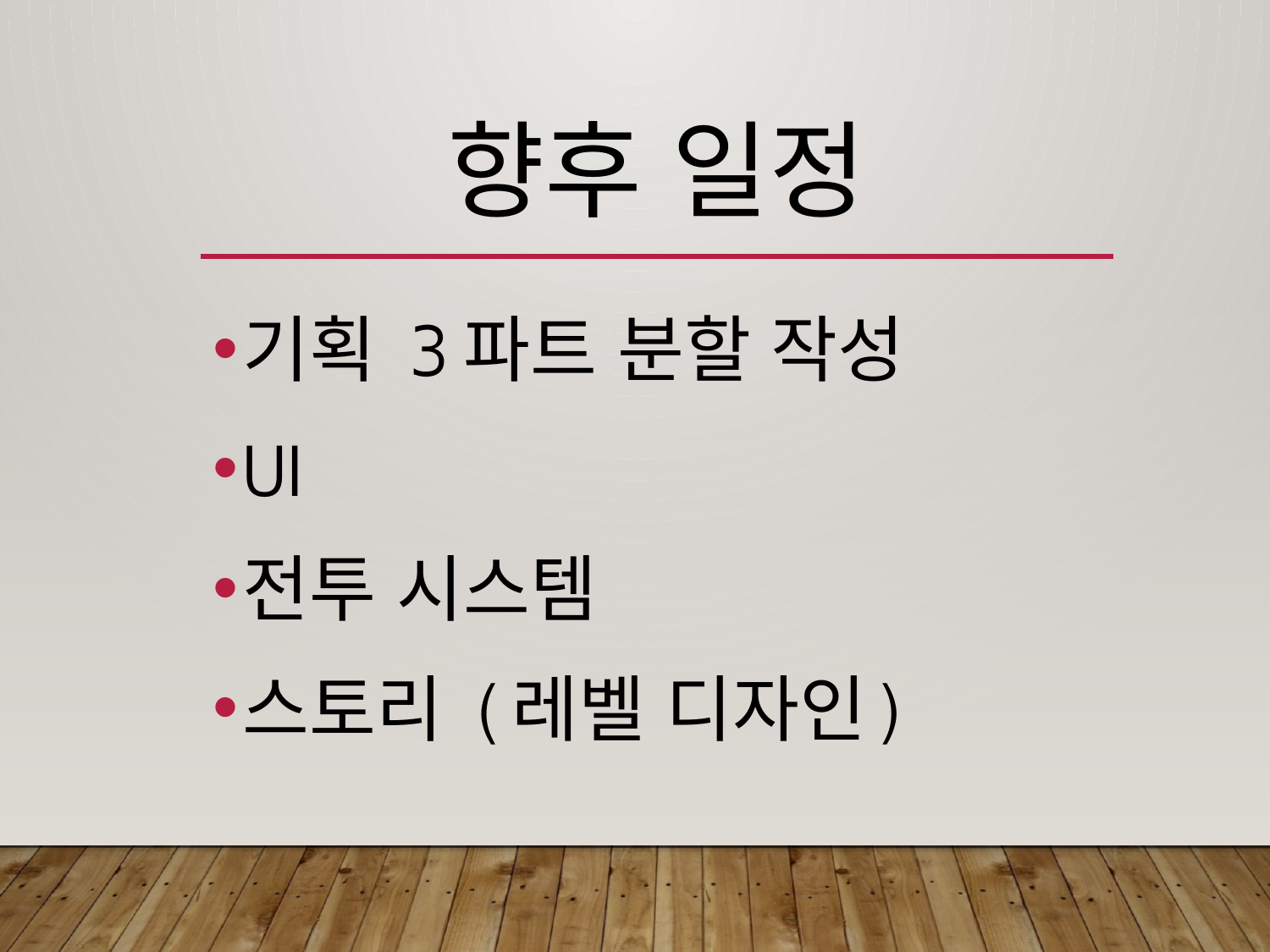

# 향후 일정
기획 3파트 분할 작성
UI
전투 시스템
스토리 (레벨 디자인)